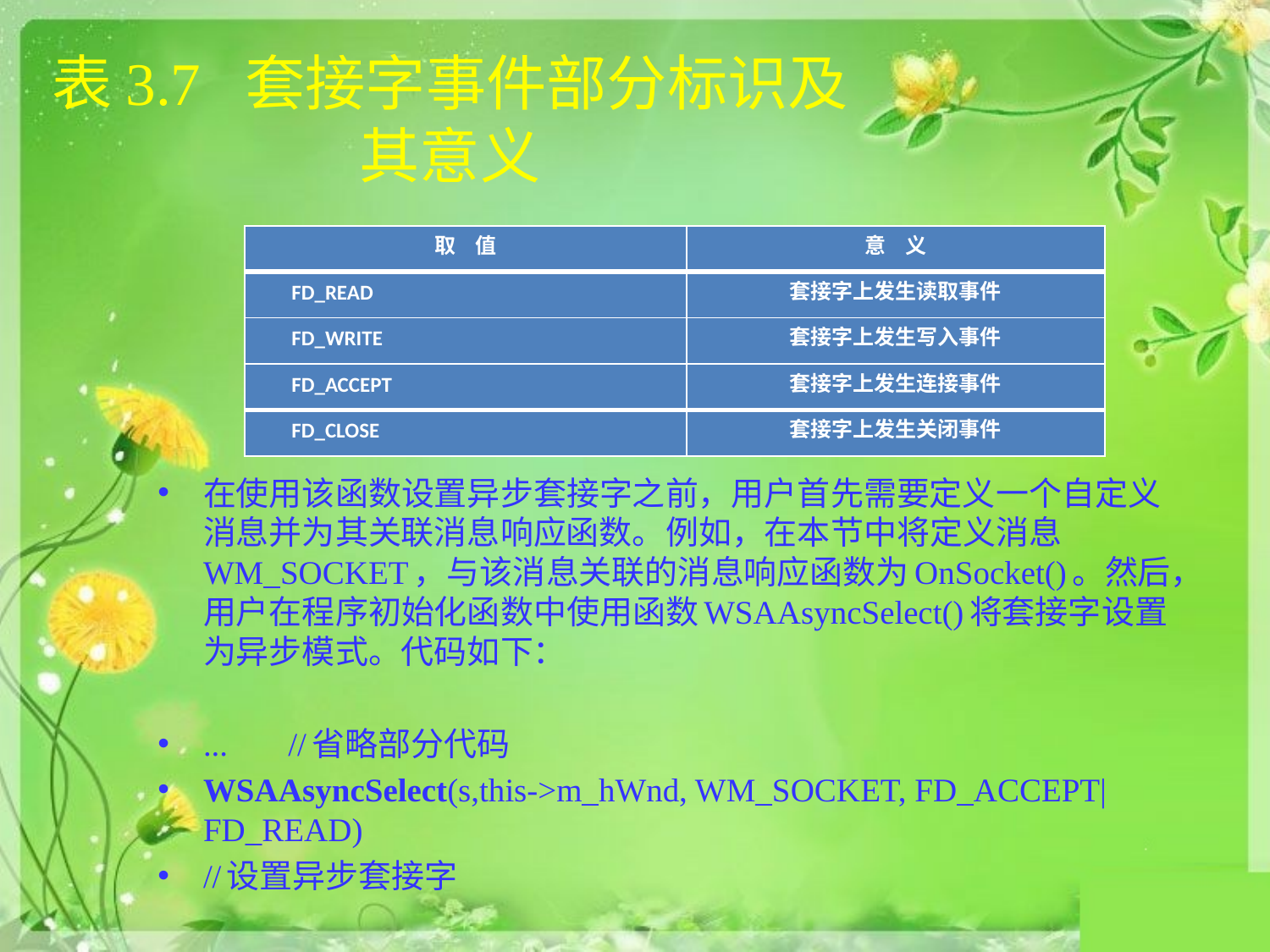

# 表3.7  套接字事件部分标识及其意义
| 取 值 | 意 义 |
| --- | --- |
| FD\_READ | 套接字上发生读取事件 |
| FD\_WRITE | 套接字上发生写入事件 |
| FD\_ACCEPT | 套接字上发生连接事件 |
| FD\_CLOSE | 套接字上发生关闭事件 |
在使用该函数设置异步套接字之前，用户首先需要定义一个自定义消息并为其关联消息响应函数。例如，在本节中将定义消息WM_SOCKET，与该消息关联的消息响应函数为OnSocket()。然后，用户在程序初始化函数中使用函数WSAAsyncSelect()将套接字设置为异步模式。代码如下：

...													//省略部分代码
WSAAsyncSelect(s,this->m_hWnd, WM_SOCKET, FD_ACCEPT| FD_READ)
//设置异步套接字